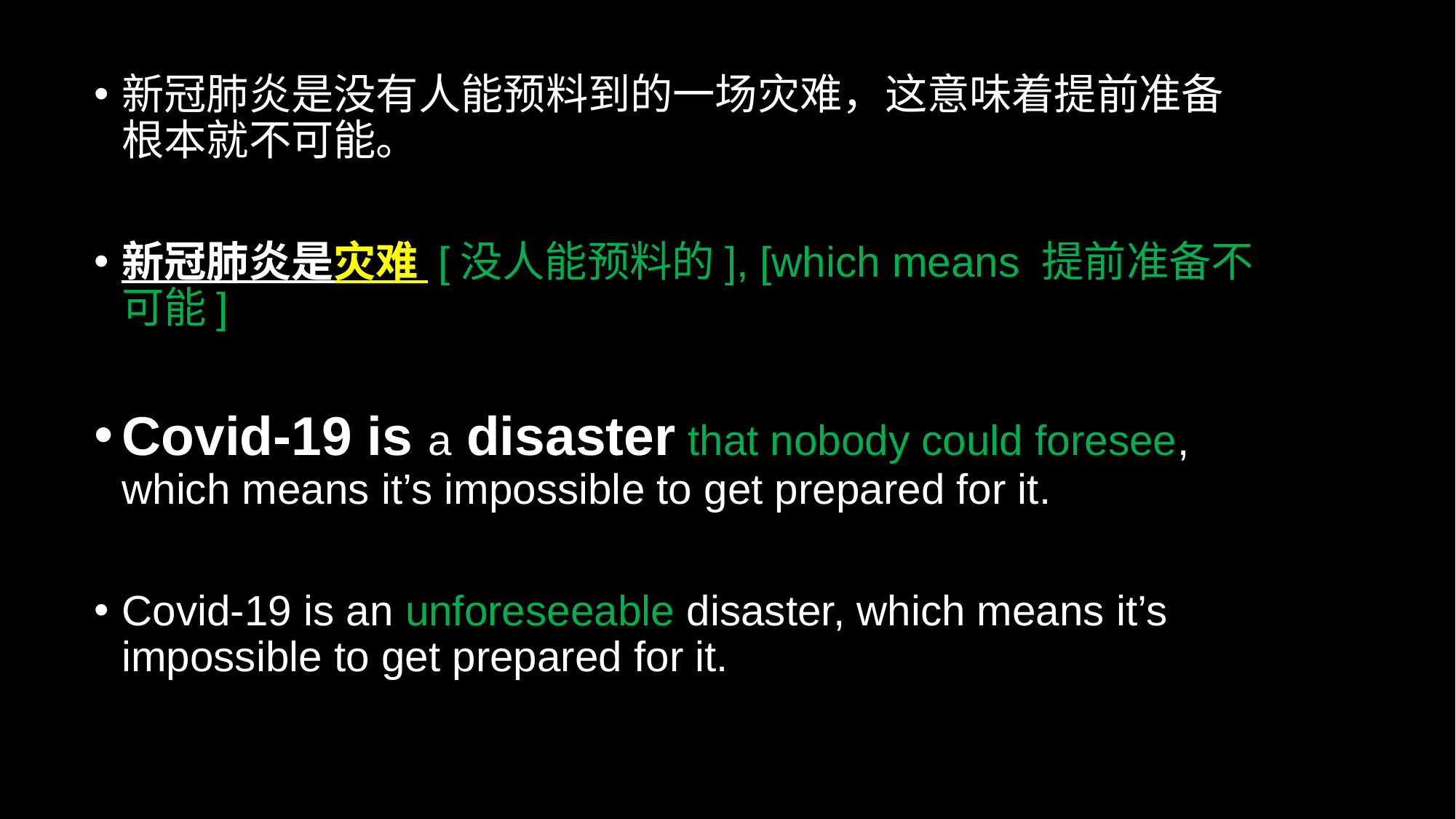

新冠肺炎是没有人能预料到的一场灾难，这意味着提前准备根本就不可能。

新冠肺炎是灾难 [没人能预料的], [which means 提前准备不可能]

Covid-19 is a disaster that nobody could foresee, which means it’s impossible to get prepared for it.

Covid-19 is an unforeseeable disaster, which means it’s impossible to get prepared for it.